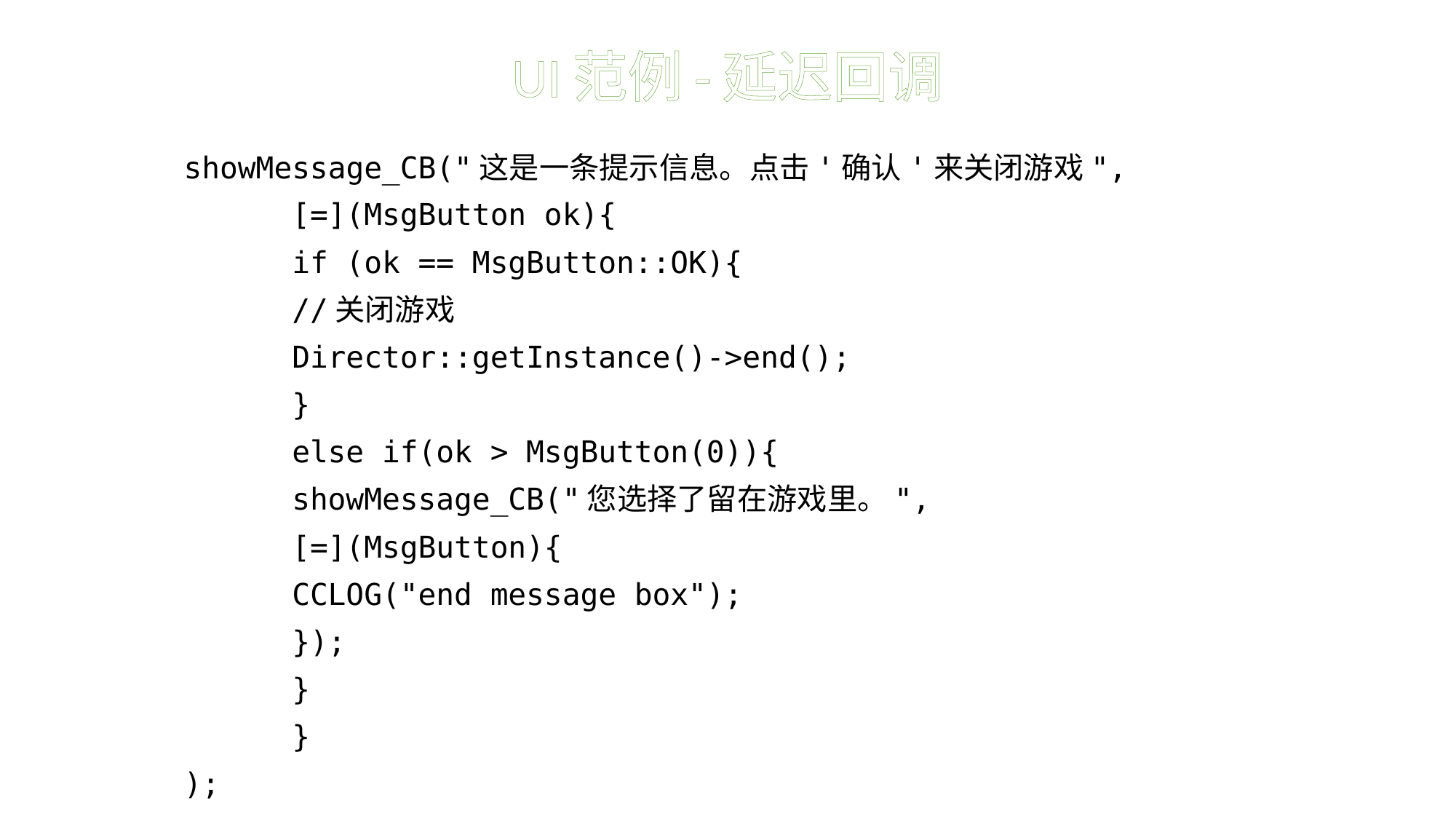

# UI范例-延迟回调
showMessage_CB("这是一条提示信息。点击'确认'来关闭游戏",
	[=](MsgButton ok){
		if (ok == MsgButton::OK){
			//关闭游戏
    			Director::getInstance()->end();
		}
		else if(ok > MsgButton(0)){
			showMessage_CB("您选择了留在游戏里。",
			[=](MsgButton){
				CCLOG("end message box");
			});
		}
	}
);